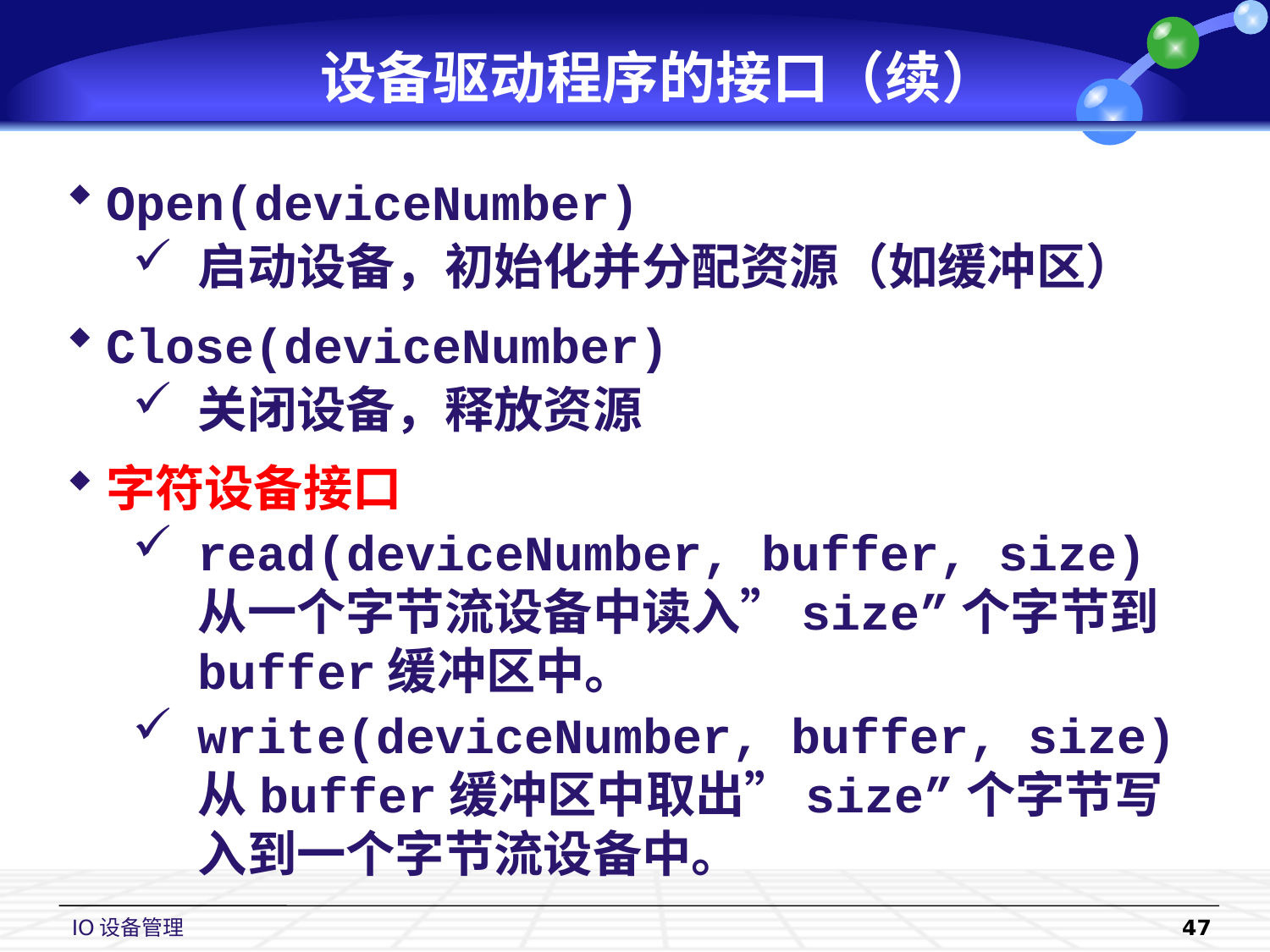

设备驱动程序的接口（续）
Open(deviceNumber)
启动设备，初始化并分配资源（如缓冲区）
Close(deviceNumber)
关闭设备，释放资源
字符设备接口
read(deviceNumber, buffer, size)
从一个字节流设备中读入”size”个字节到buffer缓冲区中。
write(deviceNumber, buffer, size)
从buffer缓冲区中取出”size”个字节写入到一个字节流设备中。
IO设备管理
47